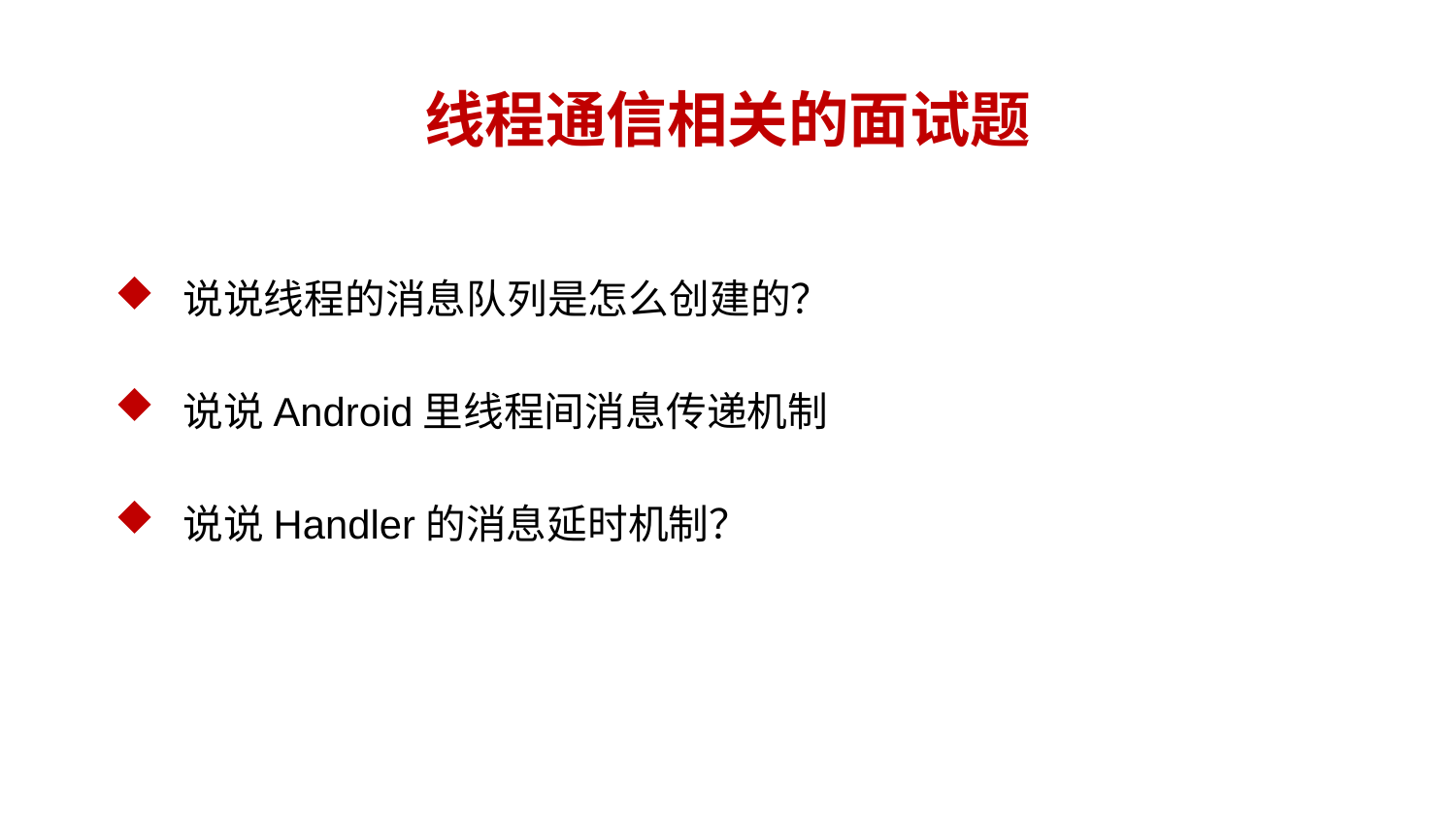

# 线程通信相关的面试题
  说说线程的消息队列是怎么创建的？
  说说Android里线程间消息传递机制
  说说Handler的消息延时机制？